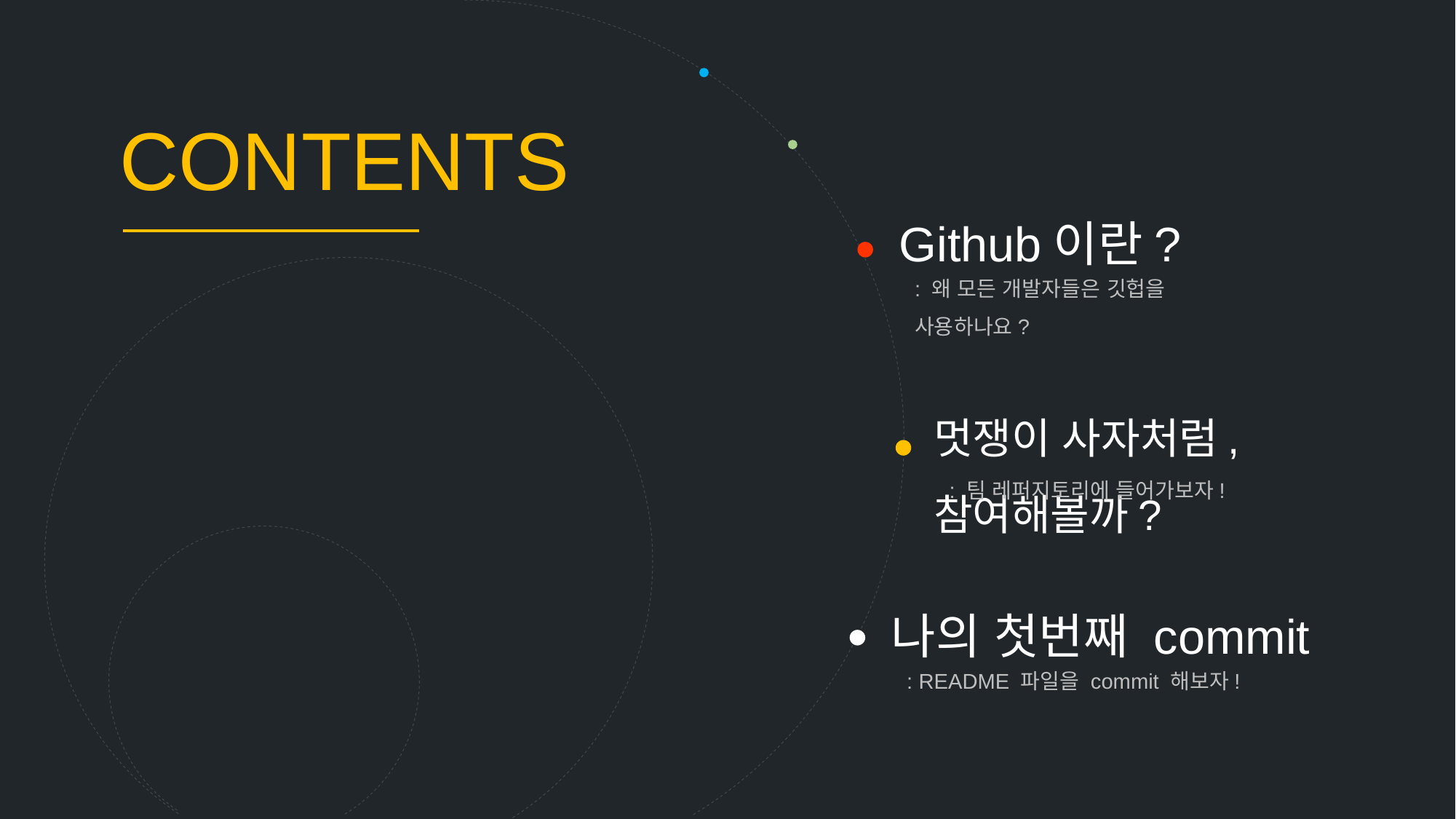

CONTENTS

Github이란?

: 왜 모든 개발자들은 깃헙을 사용하나요?
멋쟁이 사자처럼, 참여해볼까?

: 팀 레퍼지토리에 들어가보자!

나의 첫번째 commit

: README 파일을 commit 해보자!